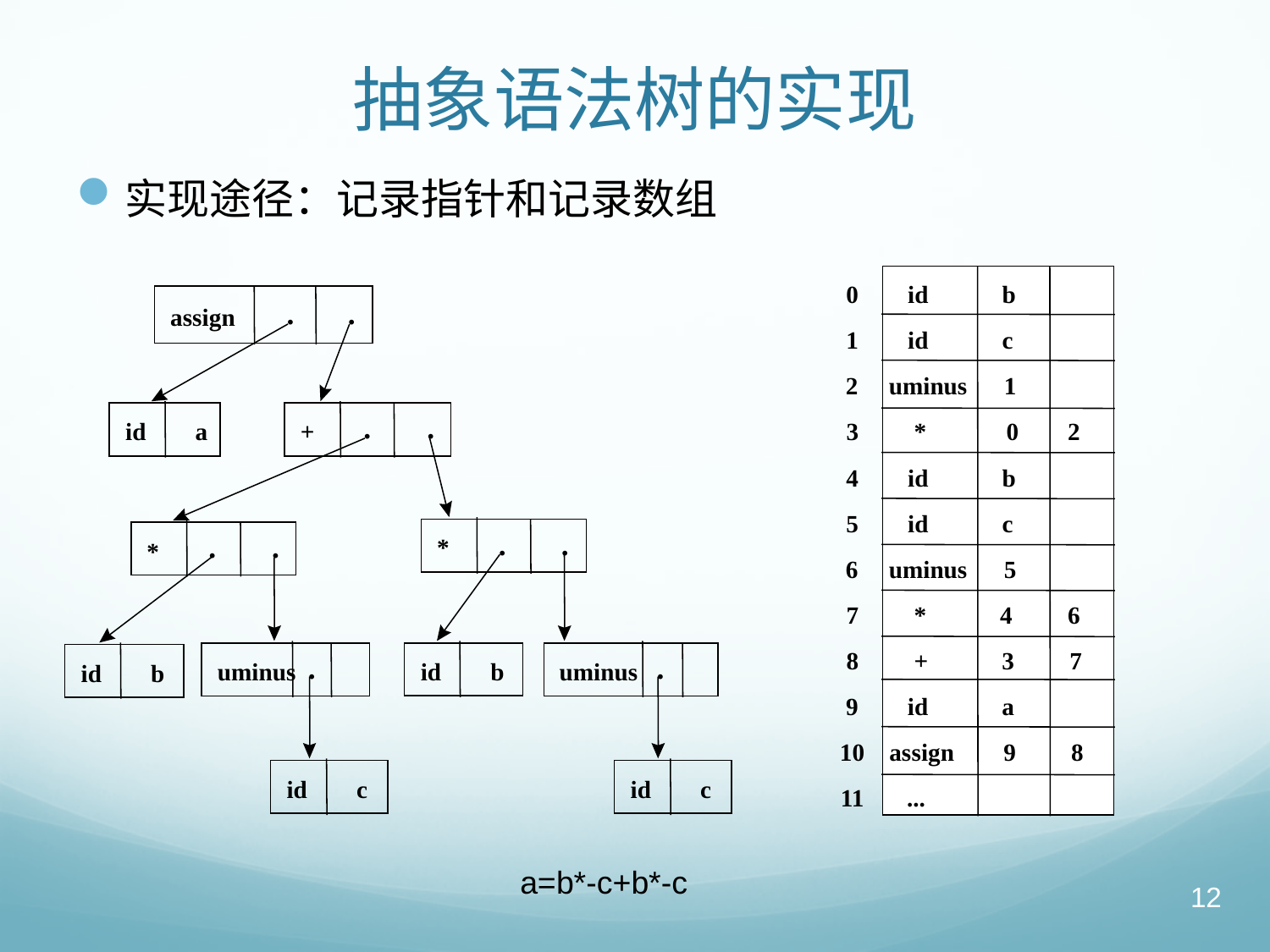

# 抽象语法树的实现
实现途径：记录指针和记录数组

 0        id            b

 1        id            c

 2     uminus      1

 3         *             0        2

 4        id            b

 5        id            c

 6     uminus      5

 7         *            4         6

 8         +            3         7

 9        id            a

10    assign        9         8

11       ...

.
 .
assign

id        a

.
.
+

.
.
*

.
.
*

id        b

id        b

.
.

uminus

uminus

id        c

id        c
a=b*-c+b*-c
12